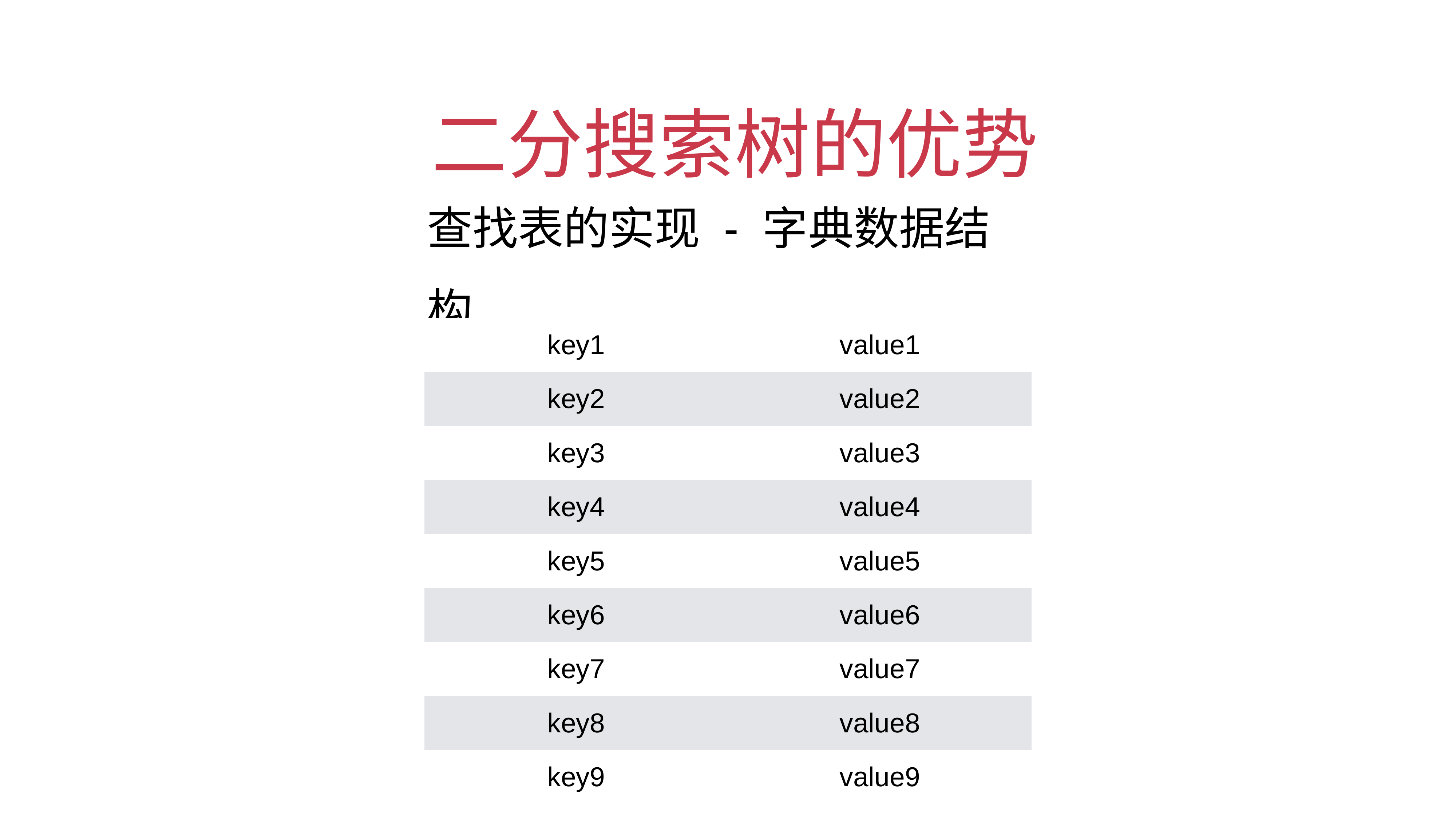

# 二分搜索树的优势
查找表的实现 - 字典数据结构
| key1 | value1 |
| --- | --- |
| key2 | value2 |
| key3 | value3 |
| key4 | value4 |
| key5 | value5 |
| key6 | value6 |
| key7 | value7 |
| key8 | value8 |
| key9 | value9 |